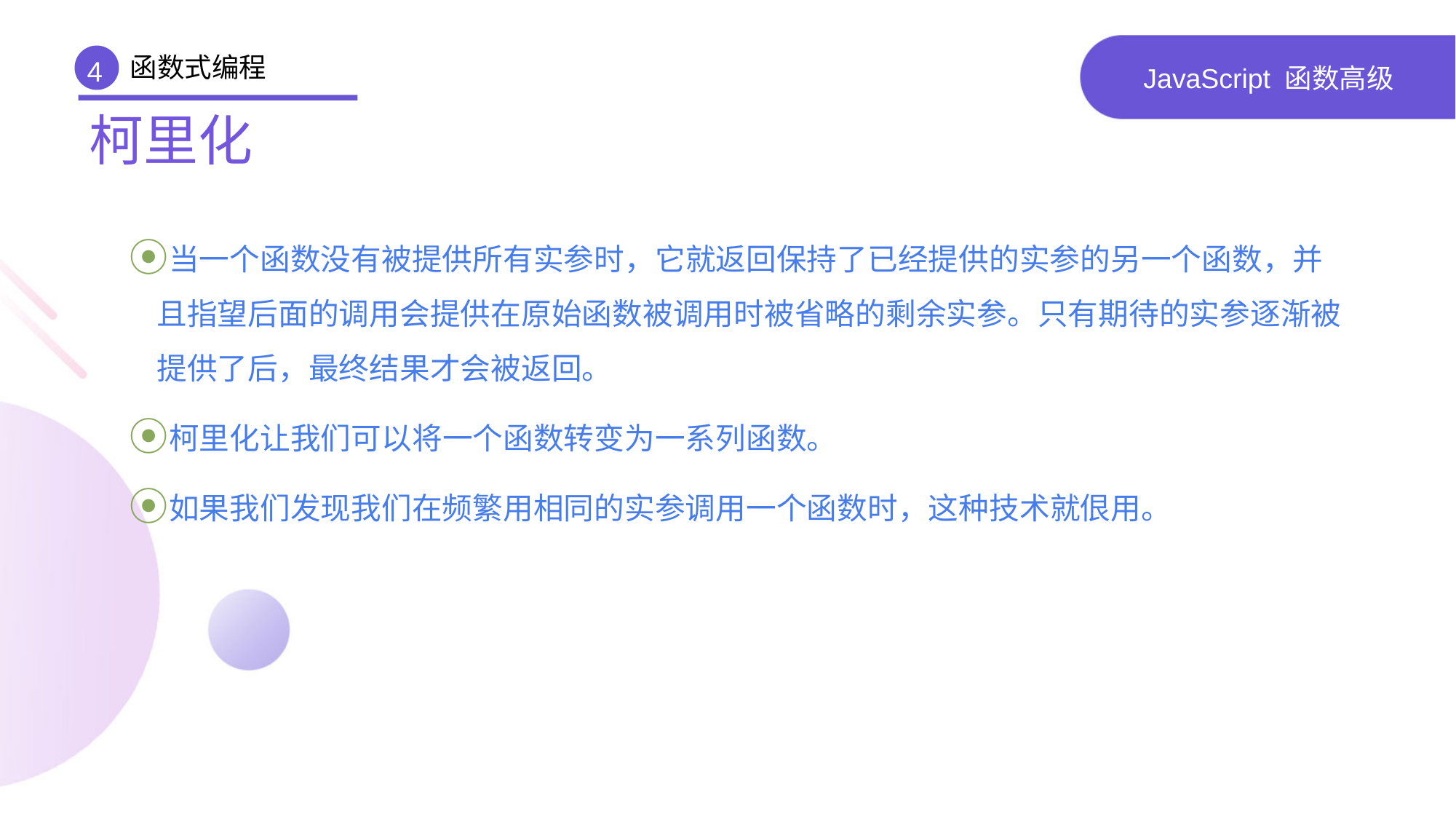

函数式编程
4
# JavaScript 函数高级
柯里化

当一个函数没有被提供所有实参时，它就返回保持了已经提供的实参的另一个函数，并且指望后面的调用会提供在原始函数被调用时被省略的剩余实参。只有期待的实参逐渐被提供了后，最终结果才会被返回。
柯里化让我们可以将一个函数转变为一系列函数。
如果我们发现我们在频繁用相同的实参调用一个函数时，这种技术就佷用。